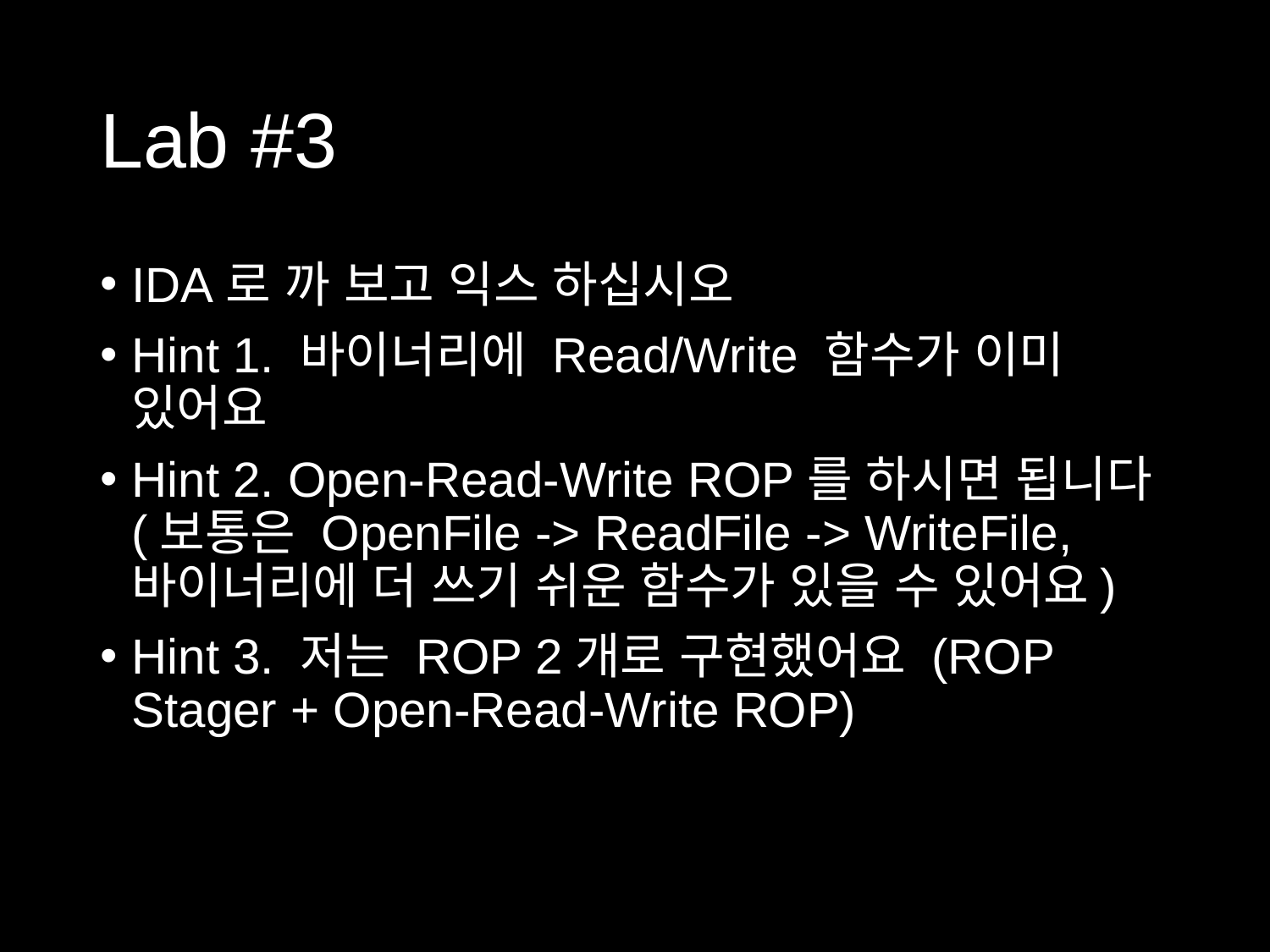

# Lab #3
IDA로 까 보고 익스 하십시오
Hint 1. 바이너리에 Read/Write 함수가 이미 있어요
Hint 2. Open-Read-Write ROP를 하시면 됩니다 (보통은 OpenFile -> ReadFile -> WriteFile, 바이너리에 더 쓰기 쉬운 함수가 있을 수 있어요)
Hint 3. 저는 ROP 2개로 구현했어요 (ROP Stager + Open-Read-Write ROP)